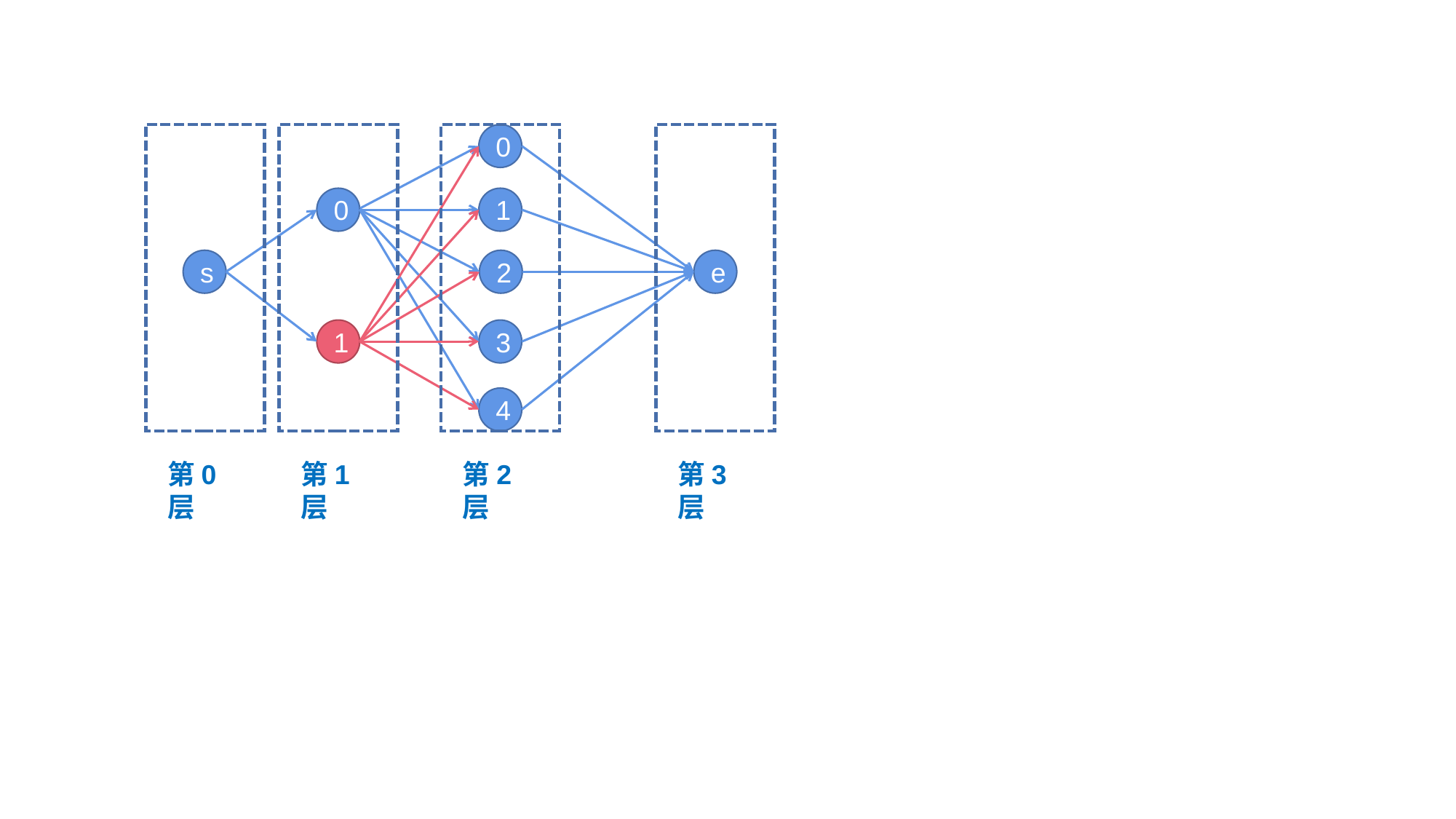

0

0
1
s
2
e
1
3
4
第0层
第2层
第1层
第3层